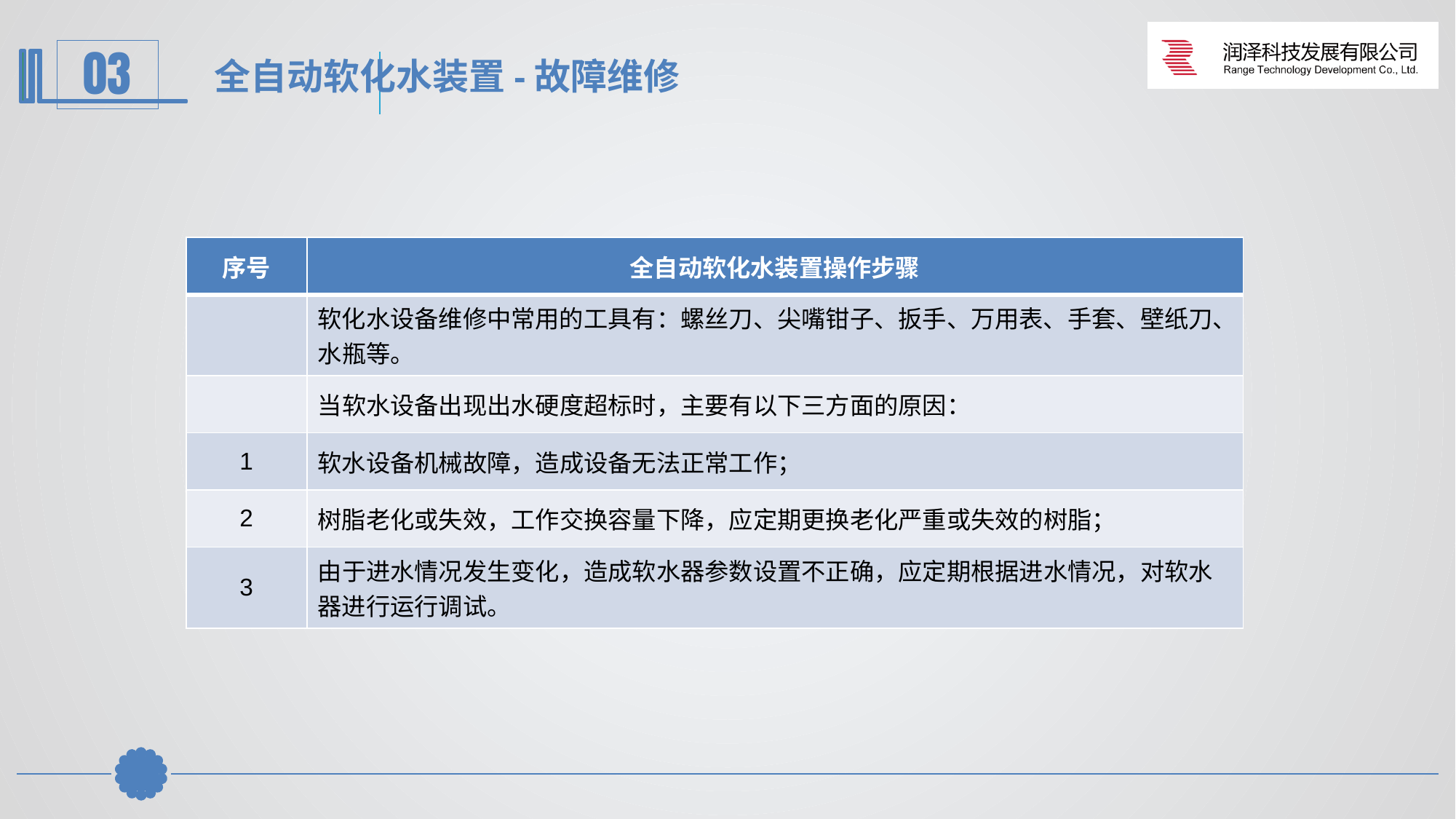

全自动软化水装置-故障维修
| 序号 | 全自动软化水装置操作步骤 |
| --- | --- |
|  | 软化水设备维修中常用的工具有：螺丝刀、尖嘴钳子、扳手、万用表、手套、壁纸刀、水瓶等。 |
|  | 当软水设备出现出水硬度超标时，主要有以下三方面的原因： |
| 1 | 软水设备机械故障，造成设备无法正常工作； |
| 2 | 树脂老化或失效，工作交换容量下降，应定期更换老化严重或失效的树脂； |
| 3 | 由于进水情况发生变化，造成软水器参数设置不正确，应定期根据进水情况，对软水器进行运行调试。 |
15